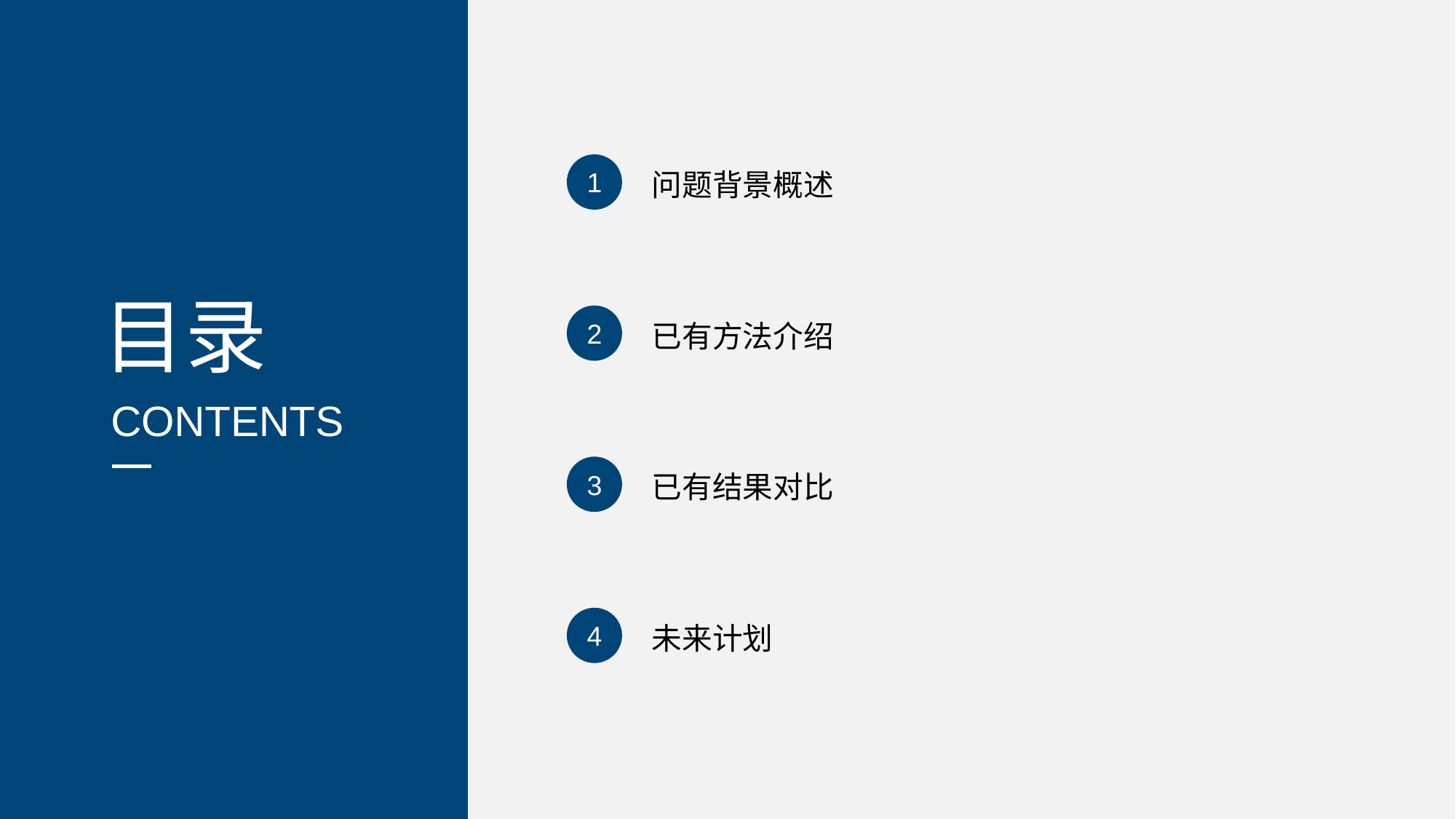

1
2
3
4
问题背景概述
已有方法介绍
已有结果对比
未来计划
目录
CONTENTS